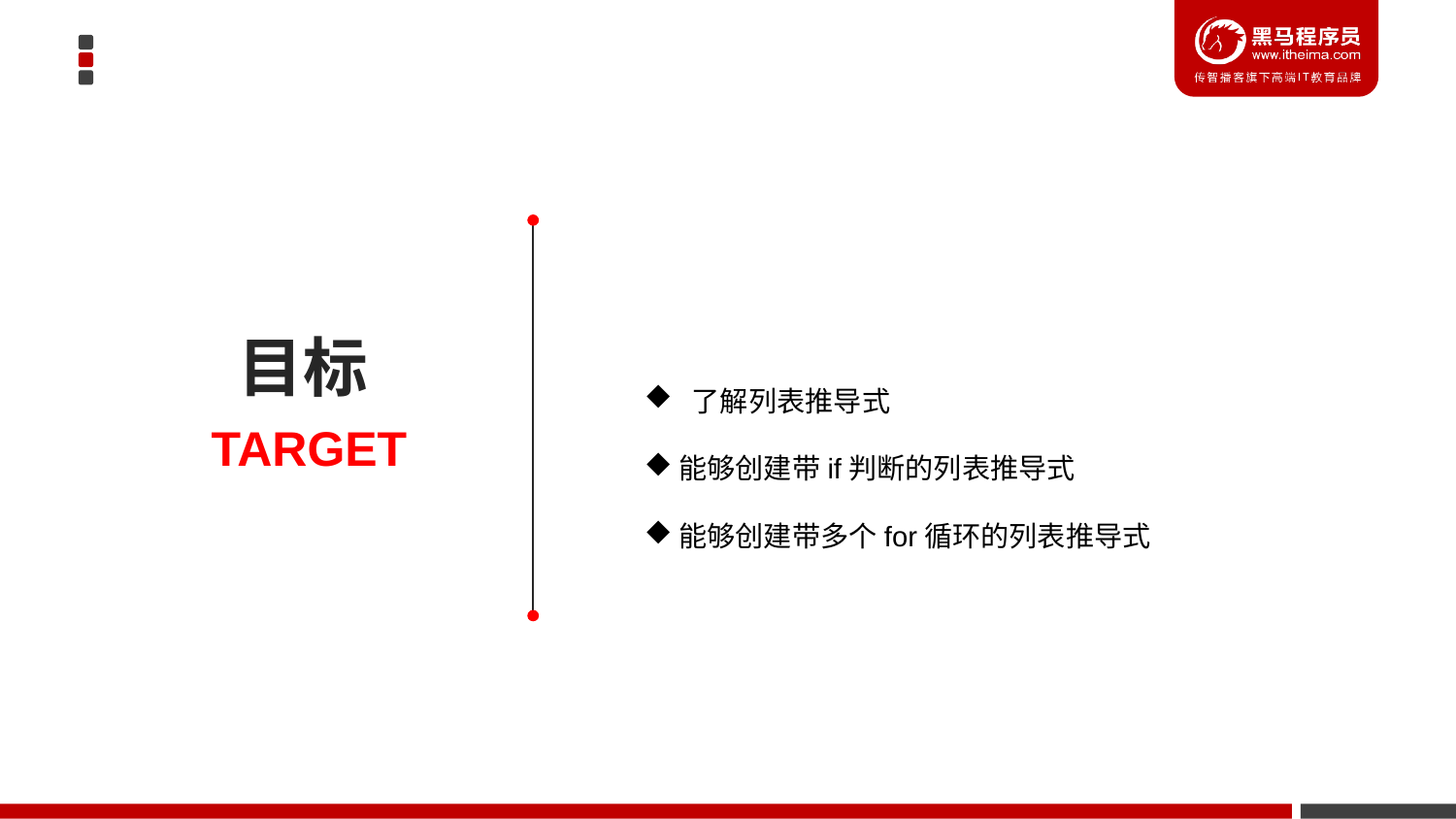

目标
 了解列表推导式
能够创建带if判断的列表推导式
能够创建带多个for循环的列表推导式
TARGET